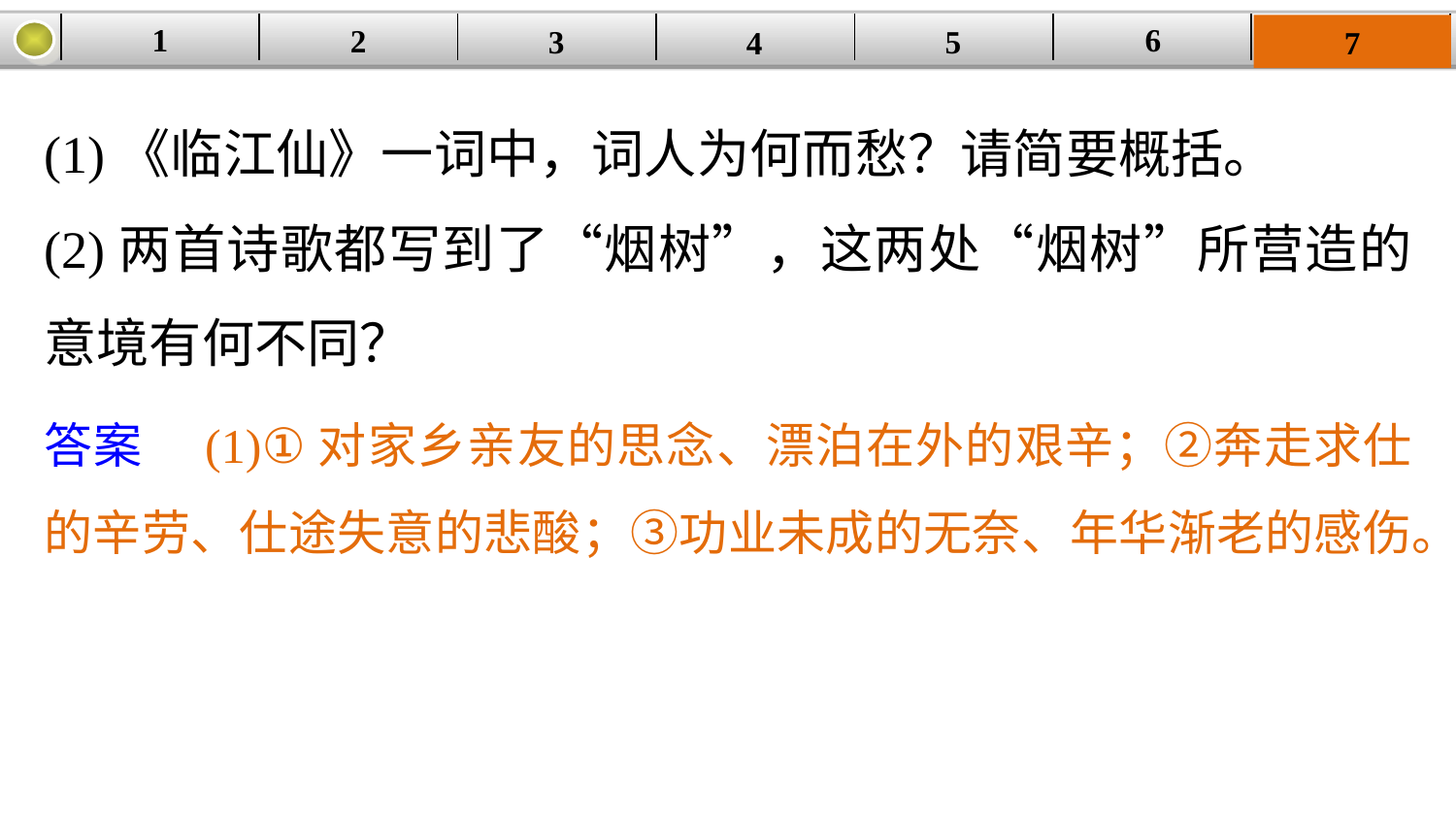

1
6
2
|  |  |  |  |  |  |  |
| --- | --- | --- | --- | --- | --- | --- |
3
5
7
4

(1)《临江仙》一词中，词人为何而愁？请简要概括。
(2)两首诗歌都写到了“烟树”，这两处“烟树”所营造的意境有何不同？
答案　(1)①对家乡亲友的思念、漂泊在外的艰辛；②奔走求仕的辛劳、仕途失意的悲酸；③功业未成的无奈、年华渐老的感伤。